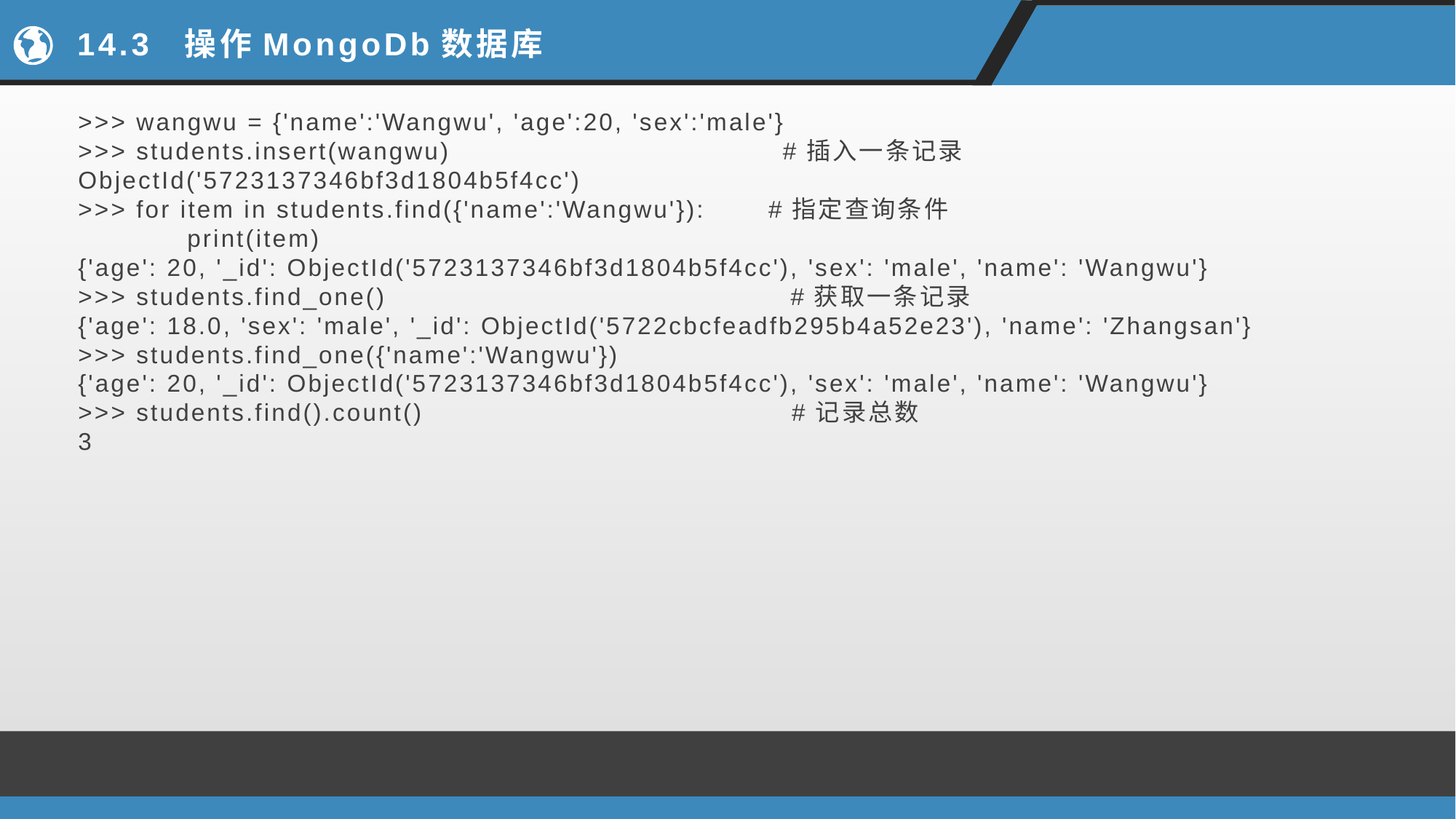

# 14.3  操作MongoDb数据库

>>> wangwu = {'name':'Wangwu', 'age':20, 'sex':'male'}
>>> students.insert(wangwu)                                     #插入一条记录
ObjectId('5723137346bf3d1804b5f4cc')
>>> for item in students.find({'name':'Wangwu'}):       #指定查询条件
	print(item)
{'age': 20, '_id': ObjectId('5723137346bf3d1804b5f4cc'), 'sex': 'male', 'name': 'Wangwu'}
>>> students.find_one()                                             #获取一条记录
{'age': 18.0, 'sex': 'male', '_id': ObjectId('5722cbcfeadfb295b4a52e23'), 'name': 'Zhangsan'}
>>> students.find_one({'name':'Wangwu'})
{'age': 20, '_id': ObjectId('5723137346bf3d1804b5f4cc'), 'sex': 'male', 'name': 'Wangwu'}
>>> students.find().count()                                         #记录总数
3